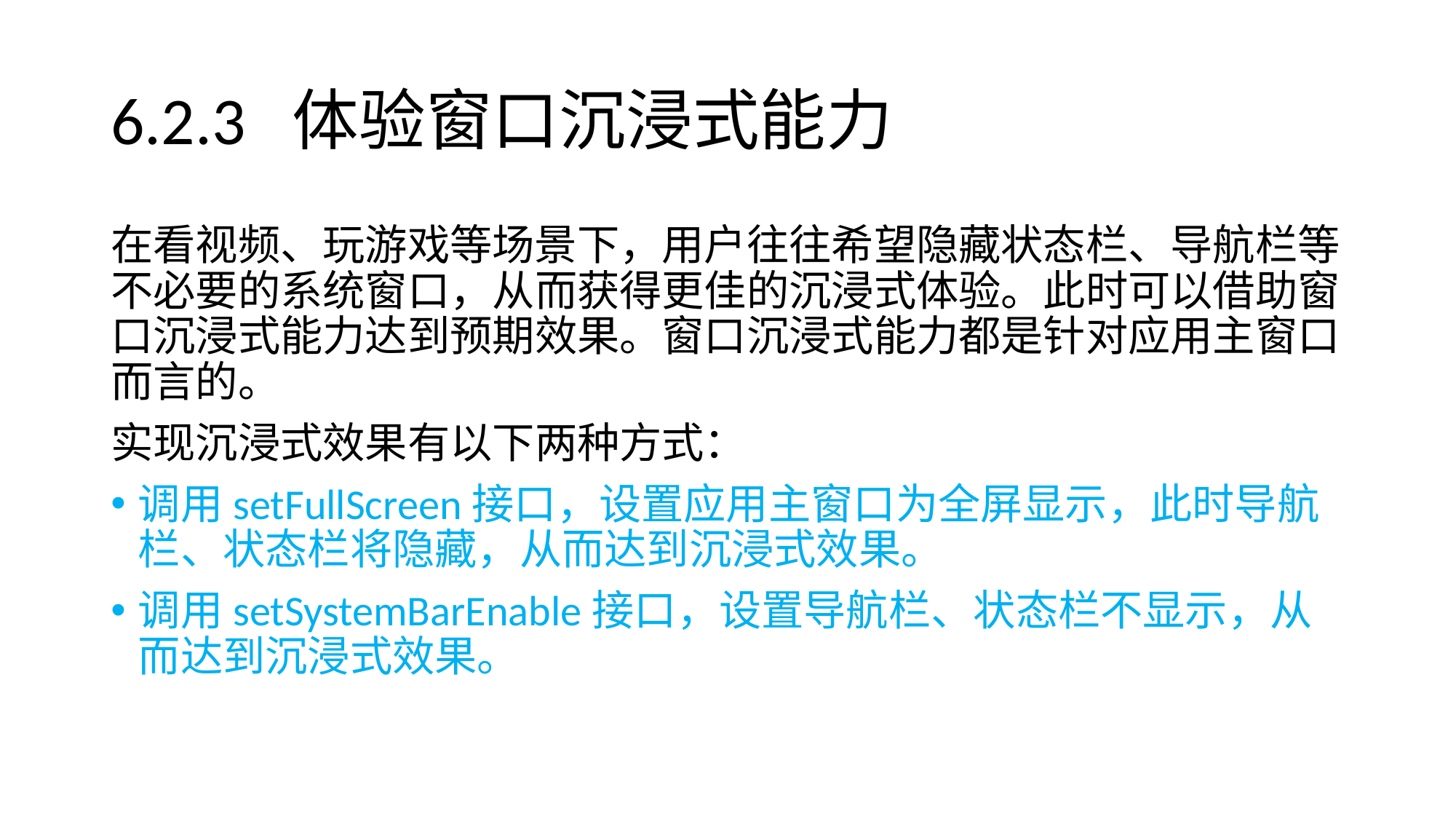

# 6.2.3  体验窗口沉浸式能力
在看视频、玩游戏等场景下，用户往往希望隐藏状态栏、导航栏等不必要的系统窗口，从而获得更佳的沉浸式体验。此时可以借助窗口沉浸式能力达到预期效果。窗口沉浸式能力都是针对应用主窗口而言的。
实现沉浸式效果有以下两种方式：
调用setFullScreen接口，设置应用主窗口为全屏显示，此时导航栏、状态栏将隐藏，从而达到沉浸式效果。
调用setSystemBarEnable接口，设置导航栏、状态栏不显示，从而达到沉浸式效果。